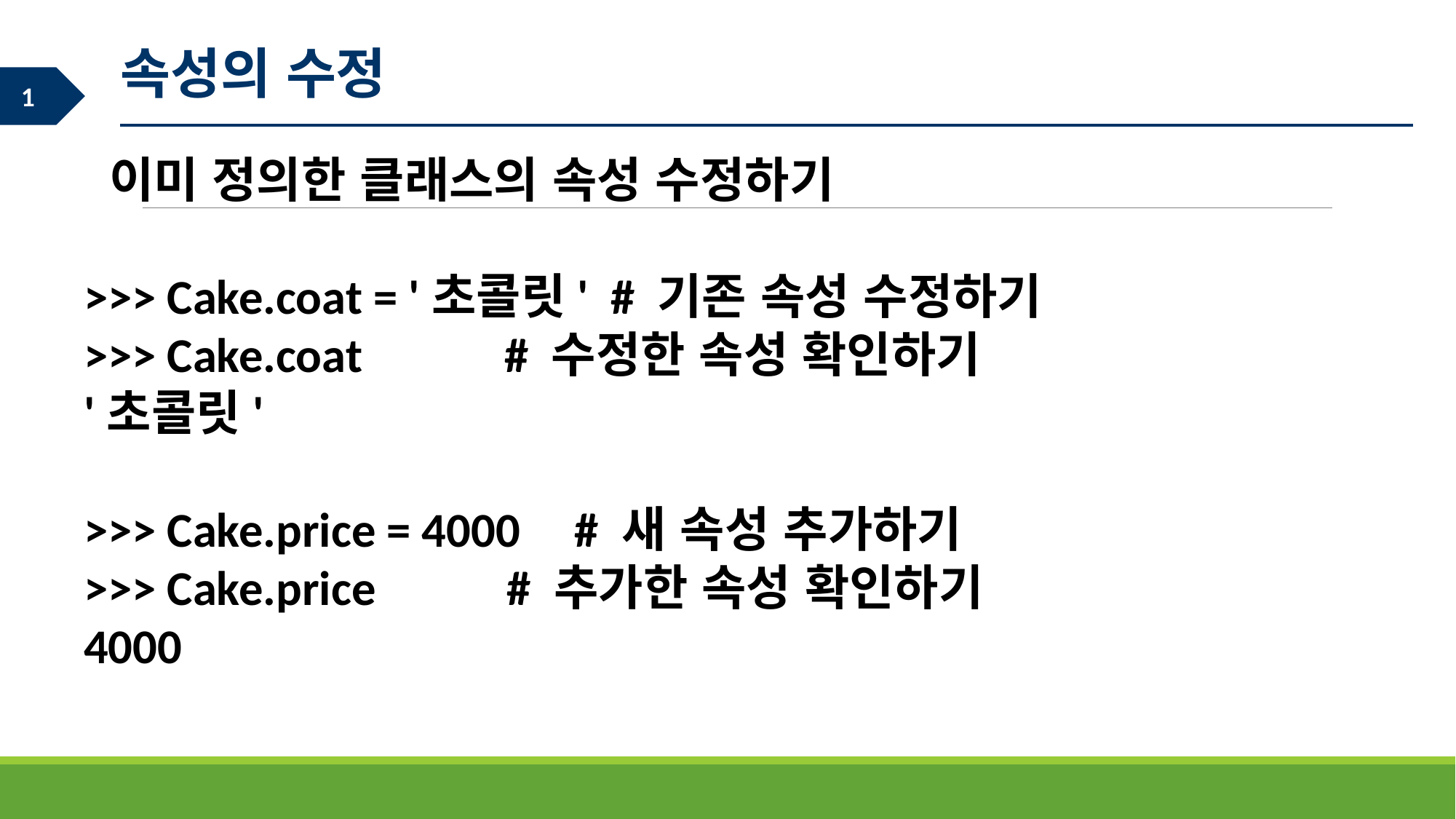

속성의 수정
 이미 정의한 클래스의 속성 수정하기

>>> Cake.coat = '초콜릿'  # 기존 속성 수정하기
>>> Cake.coat             # 수정한 속성 확인하기
'초콜릿'

>>> Cake.price = 4000     # 새 속성 추가하기
>>> Cake.price            # 추가한 속성 확인하기
4000